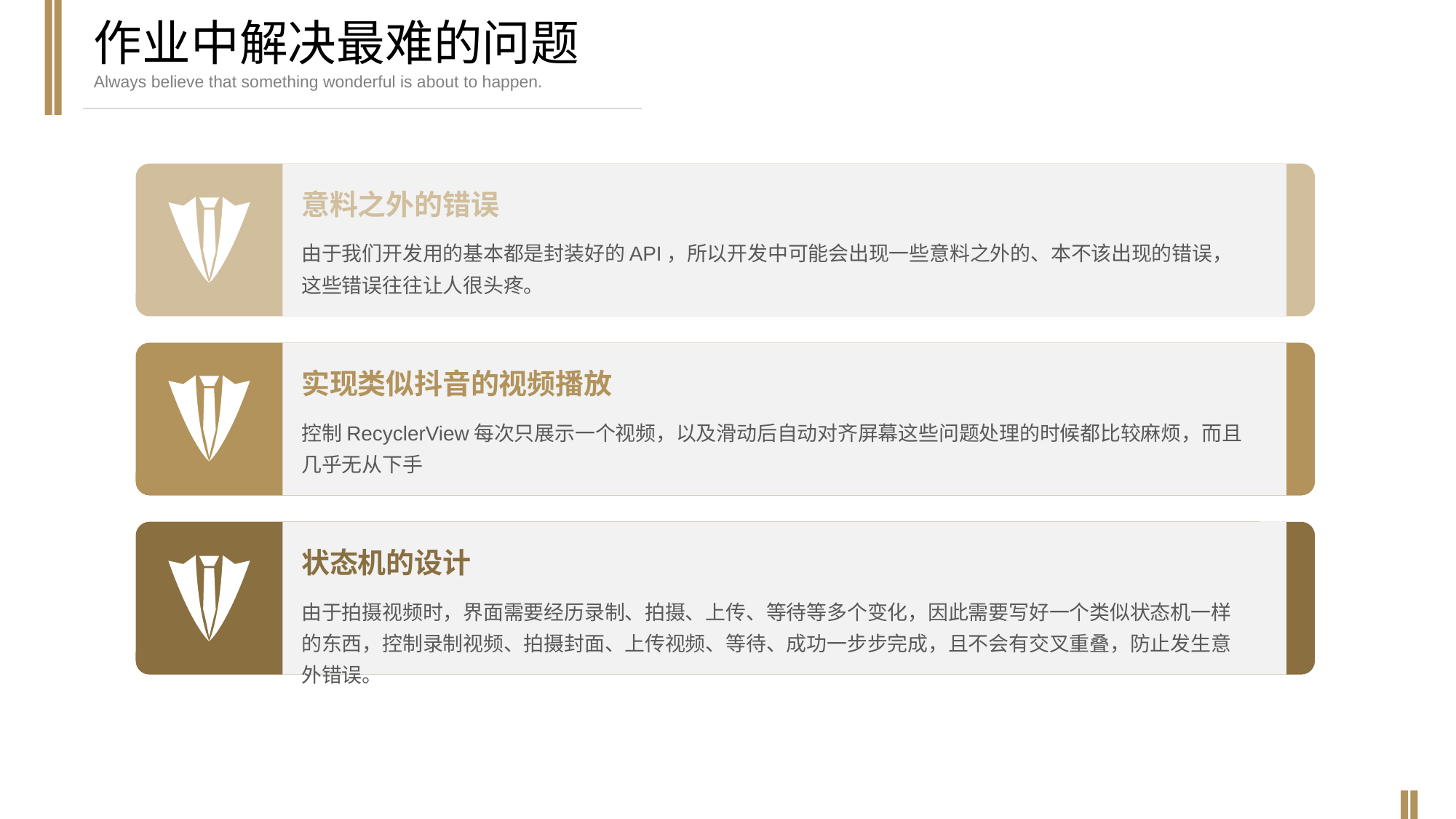

作业中解决最难的问题
Always believe that something wonderful is about to happen.

意料之外的错误

由于我们开发用的基本都是封装好的API，所以开发中可能会出现一些意料之外的、本不该出现的错误，这些错误往往让人很头疼。

实现类似抖音的视频播放

控制RecyclerView每次只展示一个视频，以及滑动后自动对齐屏幕这些问题处理的时候都比较麻烦，而且几乎无从下手

状态机的设计

由于拍摄视频时，界面需要经历录制、拍摄、上传、等待等多个变化，因此需要写好一个类似状态机一样的东西，控制录制视频、拍摄封面、上传视频、等待、成功一步步完成，且不会有交叉重叠，防止发生意外错误。